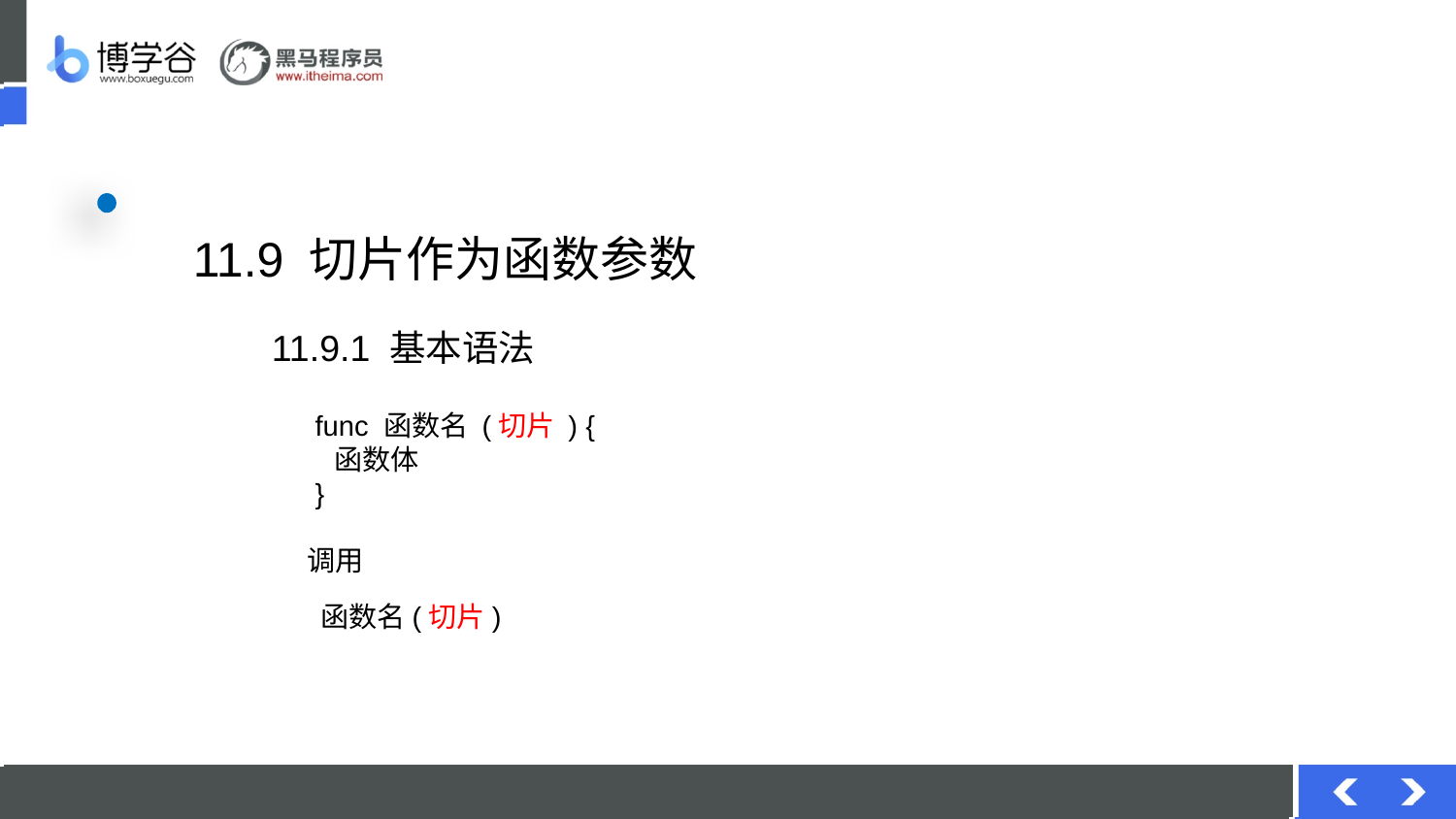

# 11.9 切片作为函数参数
11.9.1 基本语法
func 函数名 (切片 ) {
  函数体
}
调用
函数名(切片)